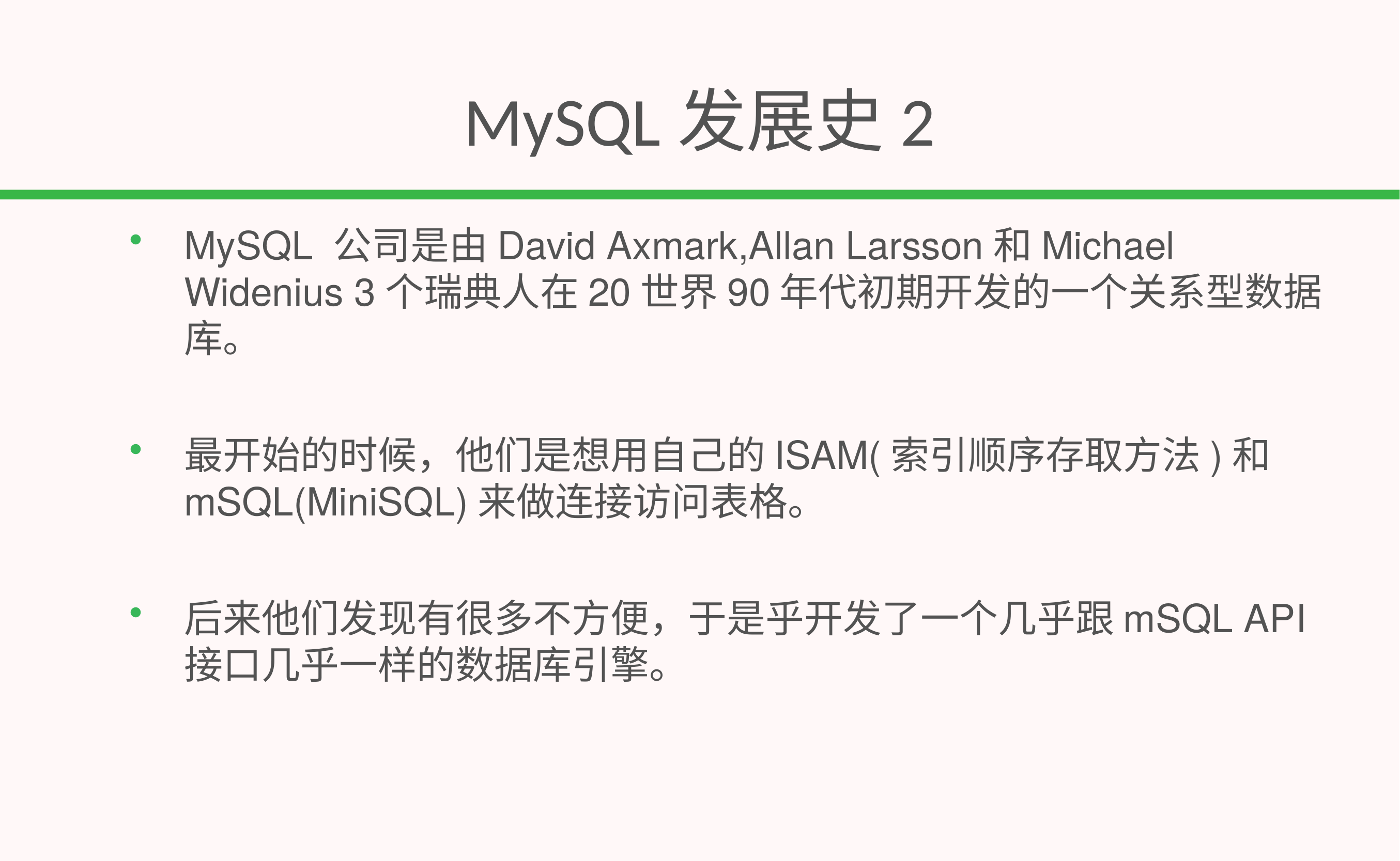

# MySQL发展史2
MySQL 公司是由David Axmark,Allan Larsson和Michael Widenius 3个瑞典人在20世界90年代初期开发的一个关系型数据库。

最开始的时候，他们是想用自己的ISAM(索引顺序存取方法)和mSQL(MiniSQL)来做连接访问表格。

后来他们发现有很多不方便，于是乎开发了一个几乎跟mSQL API接口几乎一样的数据库引擎。